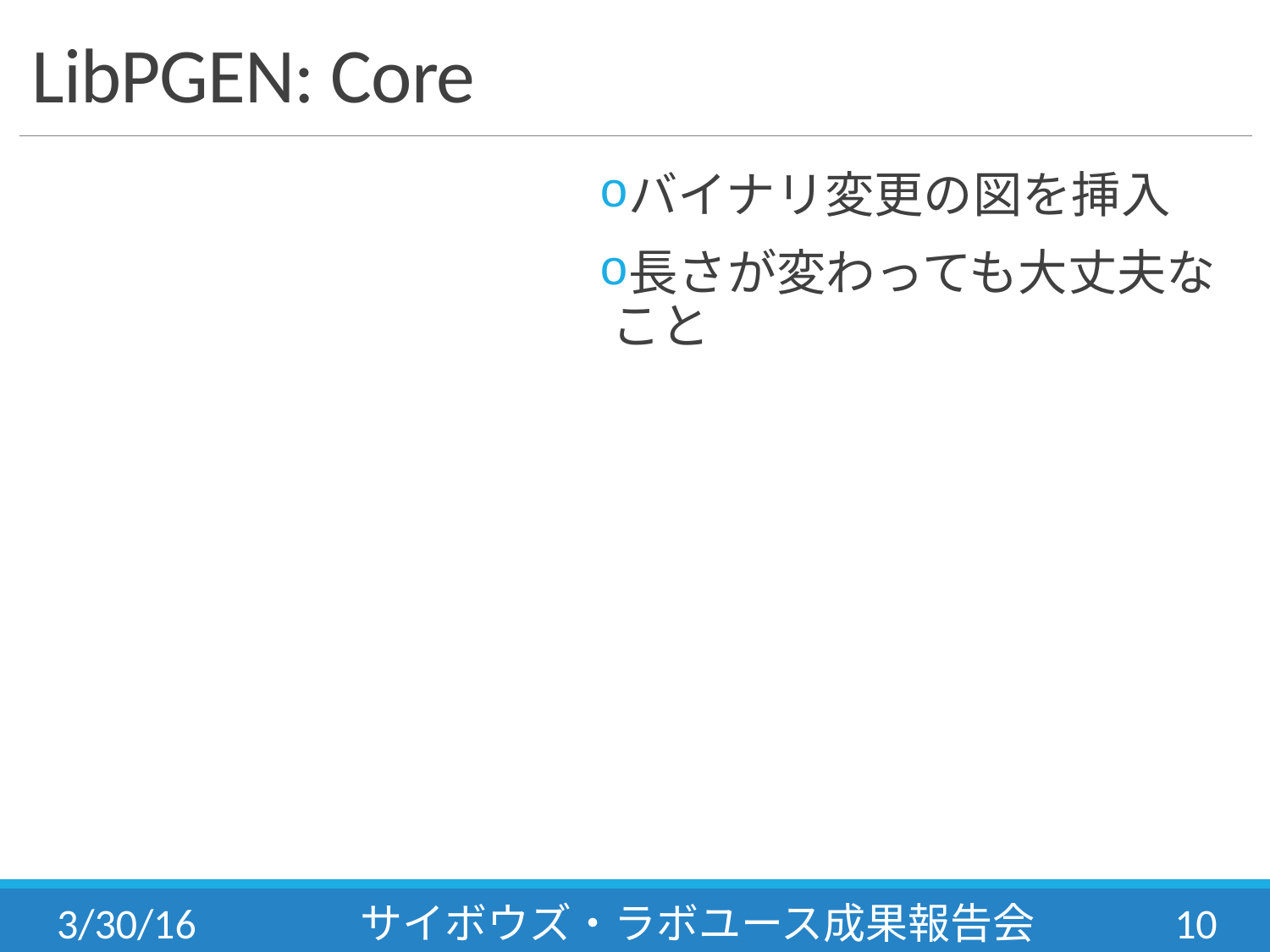

# LibPGEN: Core
バイナリ変更の図を挿入
長さが変わっても大丈夫なこと
3/30/16
サイボウズ・ラボユース成果報告会
10